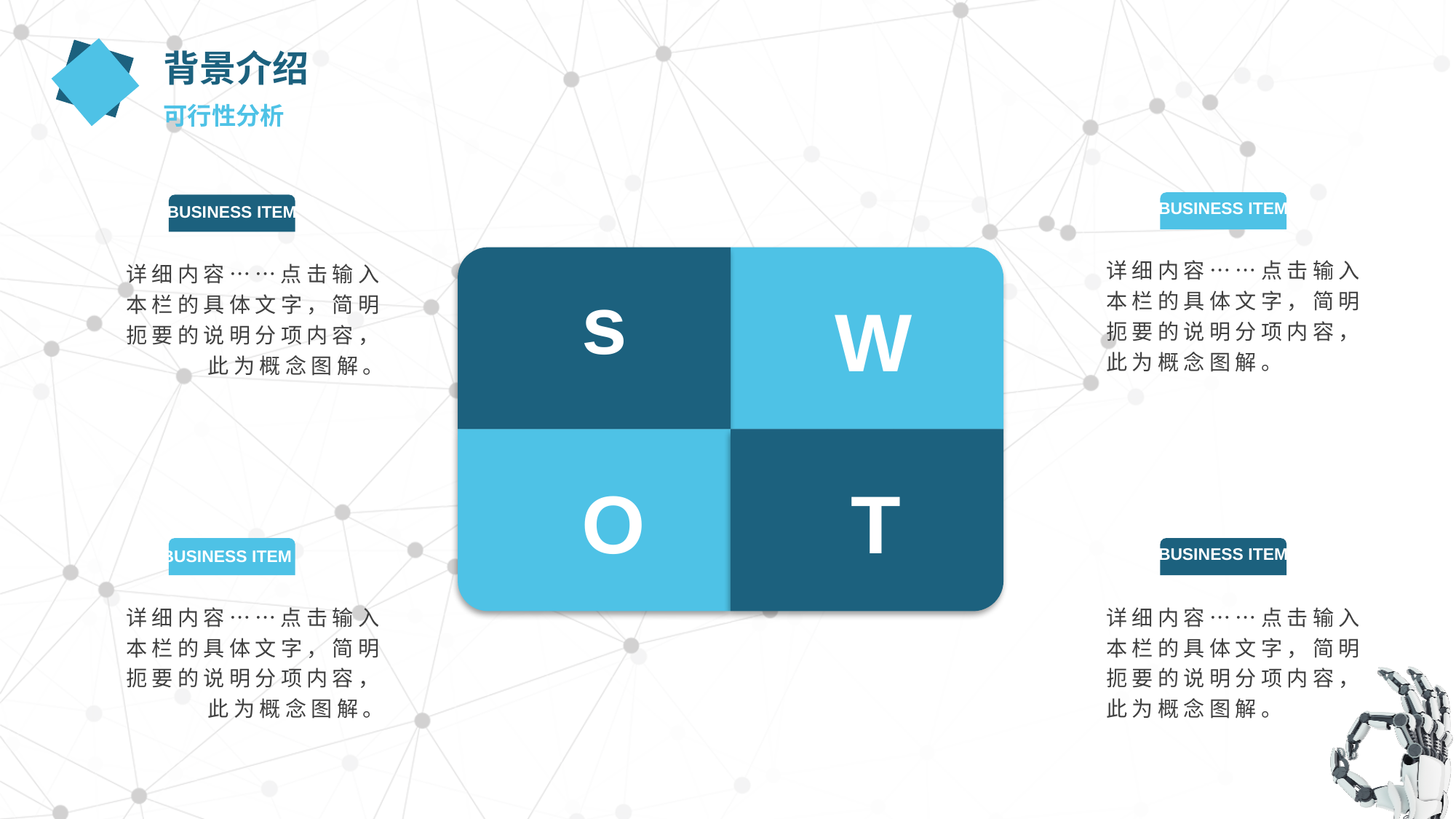

背景介绍
可行性分析
BUSINESS ITEM

详细内容……点击输入本栏的具体文字，简明扼要的说明分项内容，此为概念图解。

BUSINESS ITEM
详细内容……点击输入本栏的具体文字，简明扼要的说明分项内容，此为概念图解。

s
W

O
T

BUSINESS ITEM
详细内容……点击输入本栏的具体文字，简明扼要的说明分项内容，此为概念图解。

BUSINESS ITEM

详细内容……点击输入本栏的具体文字，简明扼要的说明分项内容，此为概念图解。